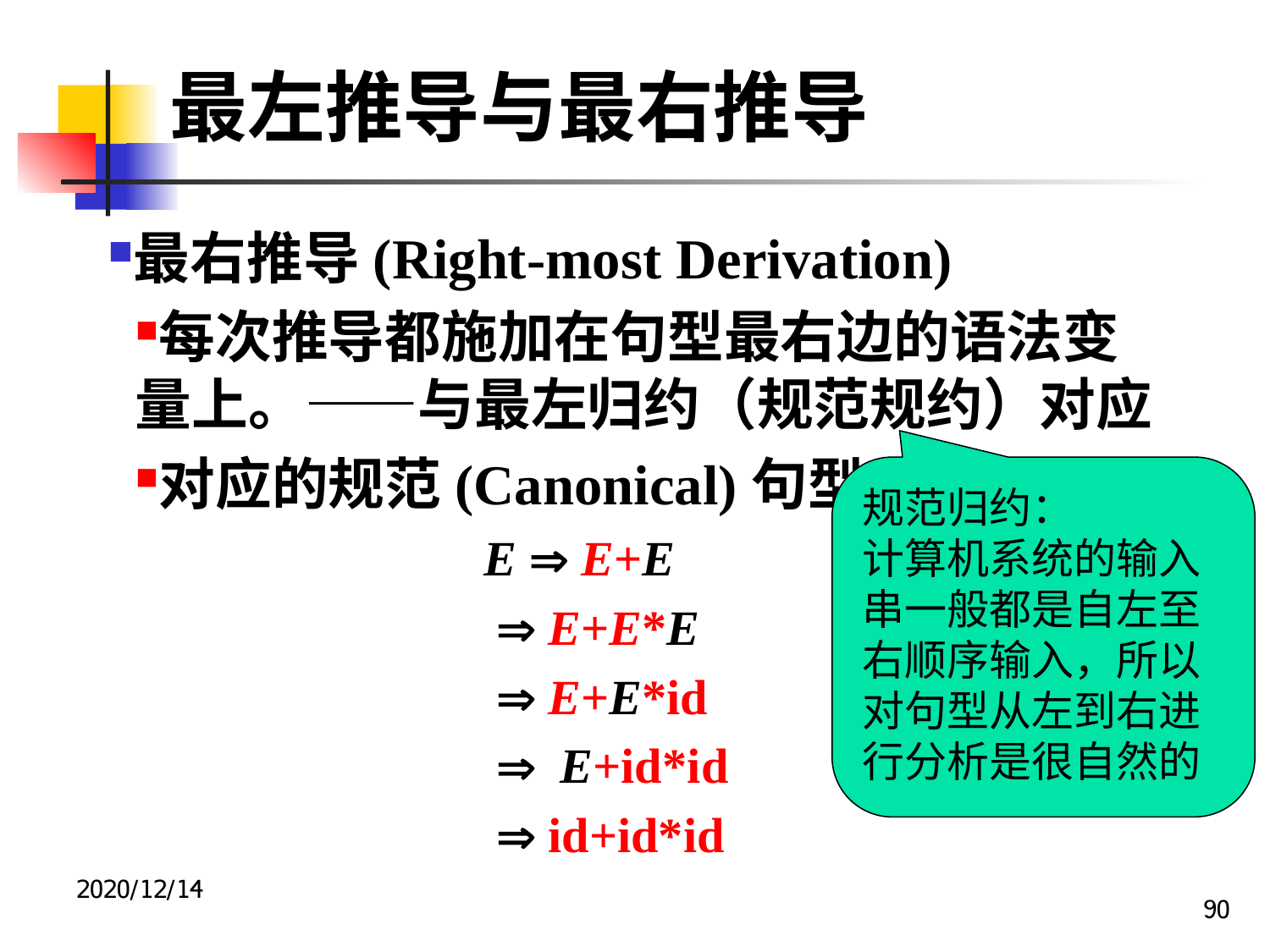

最左推导与最右推导
最右推导(Right-most Derivation)
每次推导都施加在句型最右边的语法变量上。——与最左归约（规范规约）对应
对应的规范(Canonical)句型
规范归约：
计算机系统的输入串一般都是自左至右顺序输入，所以对句型从左到右进行分析是很自然的
E ⇒ E+E
 ⇒ E+E*E
 ⇒ E+E*id
 ⇒  E+id*id
 ⇒ id+id*id
90
2020/12/14